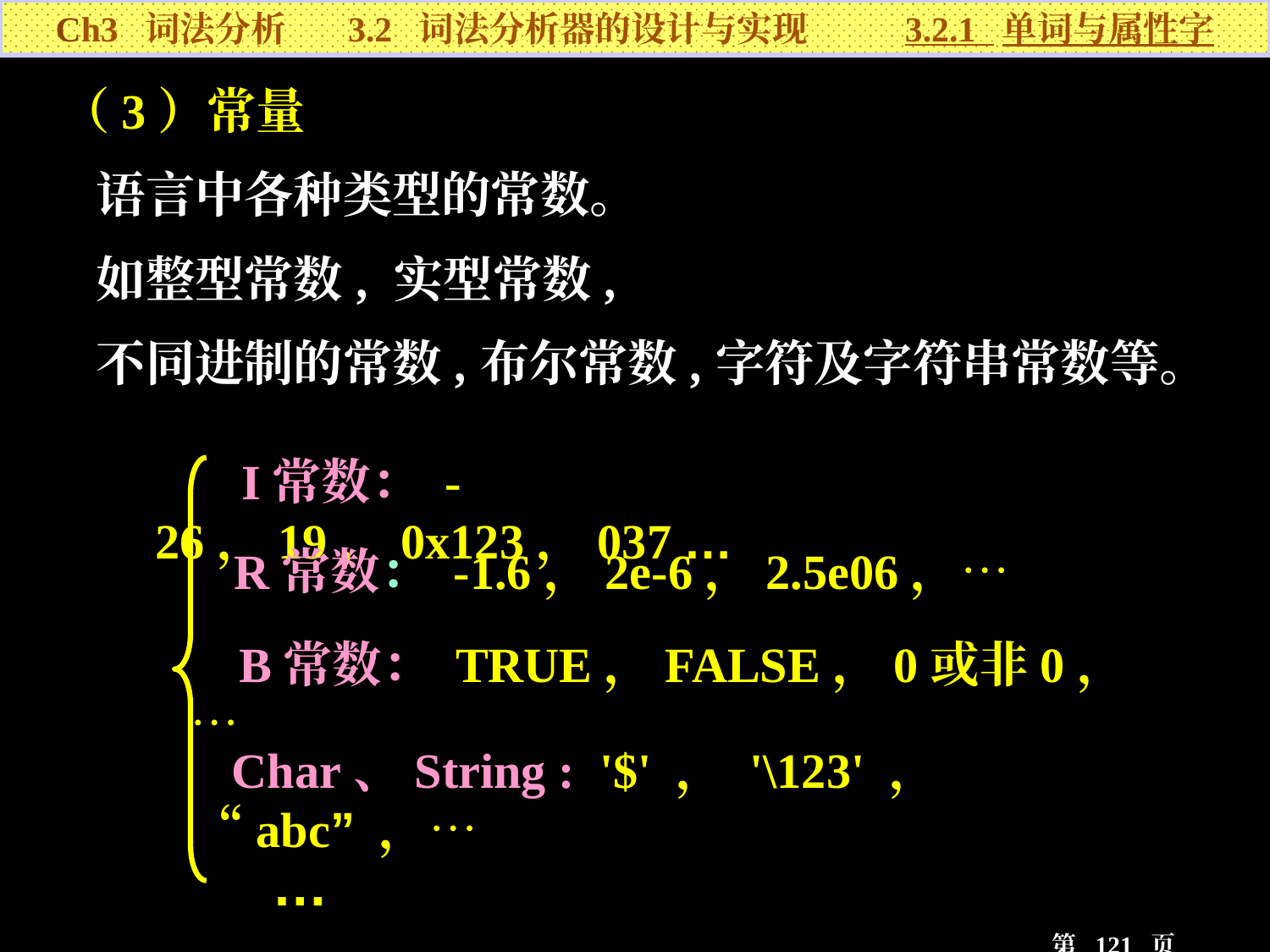

Ch3  词法分析      3.2  词法分析器的设计与实现          3.2.1  单词与属性字
（3）常量
  语言中各种类型的常数。
  如整型常数, 实型常数,
  不同进制的常数,布尔常数,字符及字符串常数等。
       I常数： -26，19，0x123，037 …

…
   Char、String :  '$' ， '\123' ， “abc” ，…
      R常数： -1.6，2e-6，2.5e06，…
    B常数： TRUE，FALSE，0或非0，…